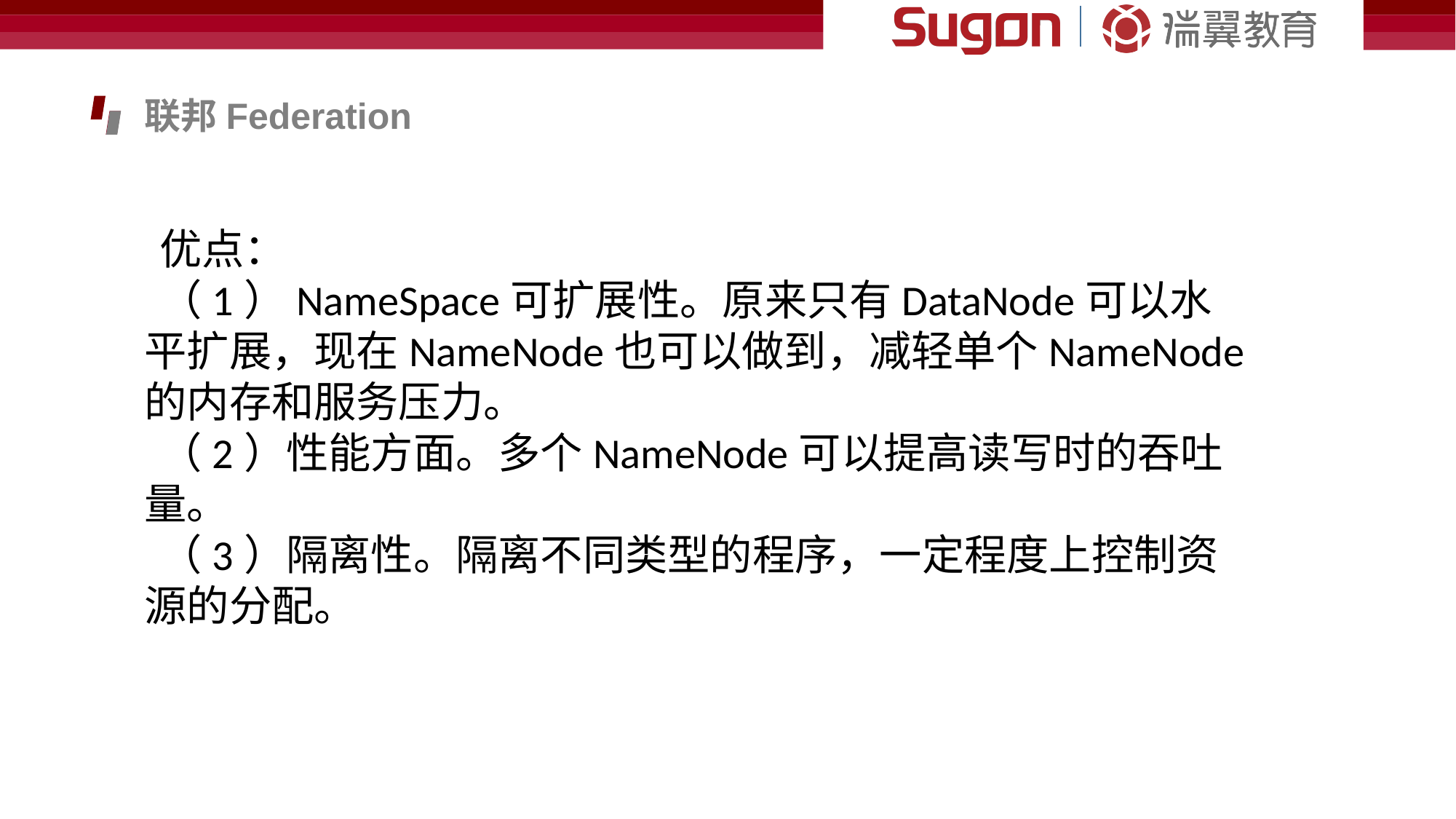

联邦Federation

优点：
（1）NameSpace可扩展性。原来只有DataNode可以水平扩展，现在NameNode也可以做到，减轻单个NameNode的内存和服务压力。
（2）性能方面。多个NameNode可以提高读写时的吞吐量。
（3）隔离性。隔离不同类型的程序，一定程度上控制资源的分配。